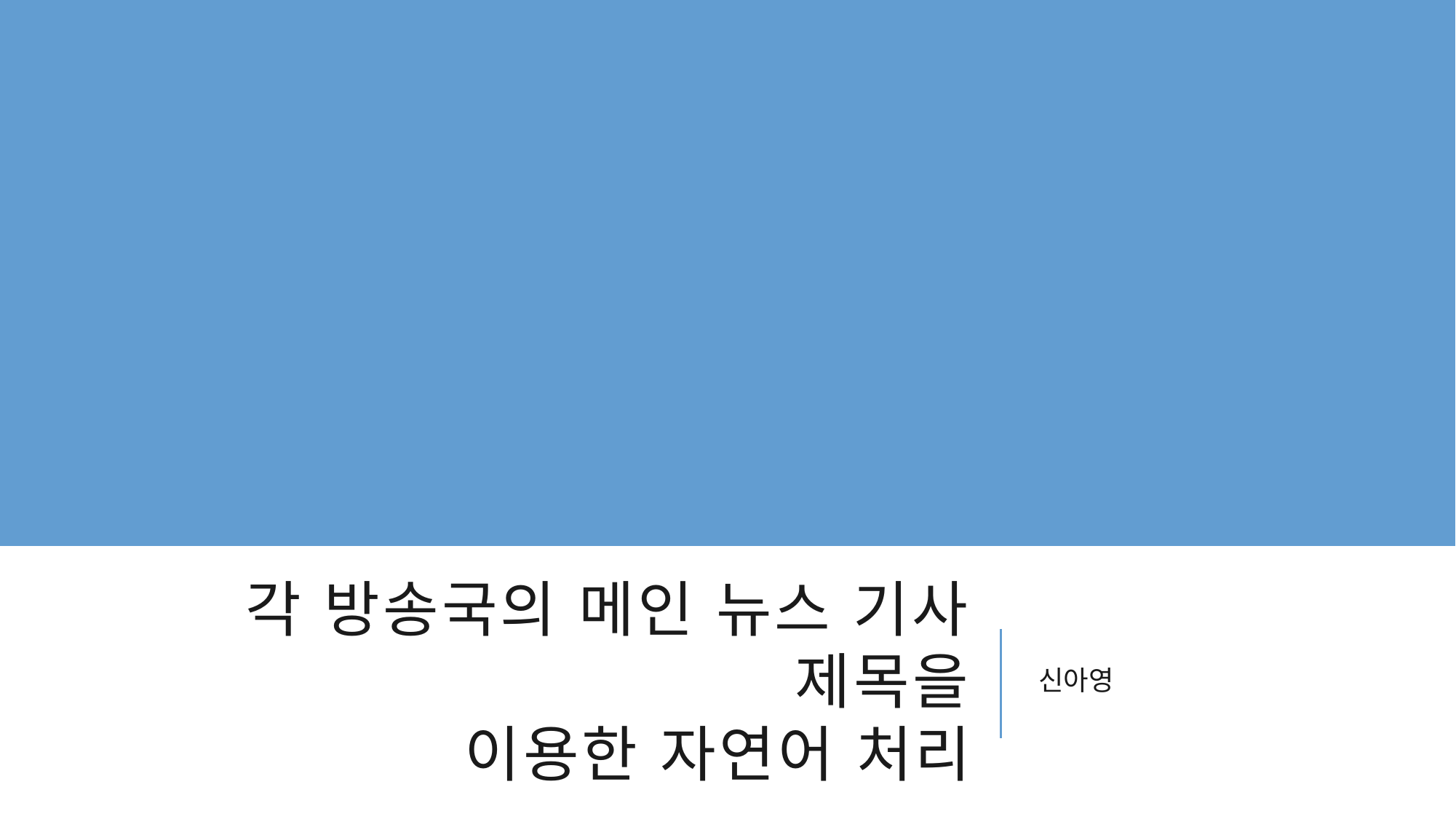

# 각 방송국의 메인 뉴스 기사 제목을 이용한 자연어 처리
신아영